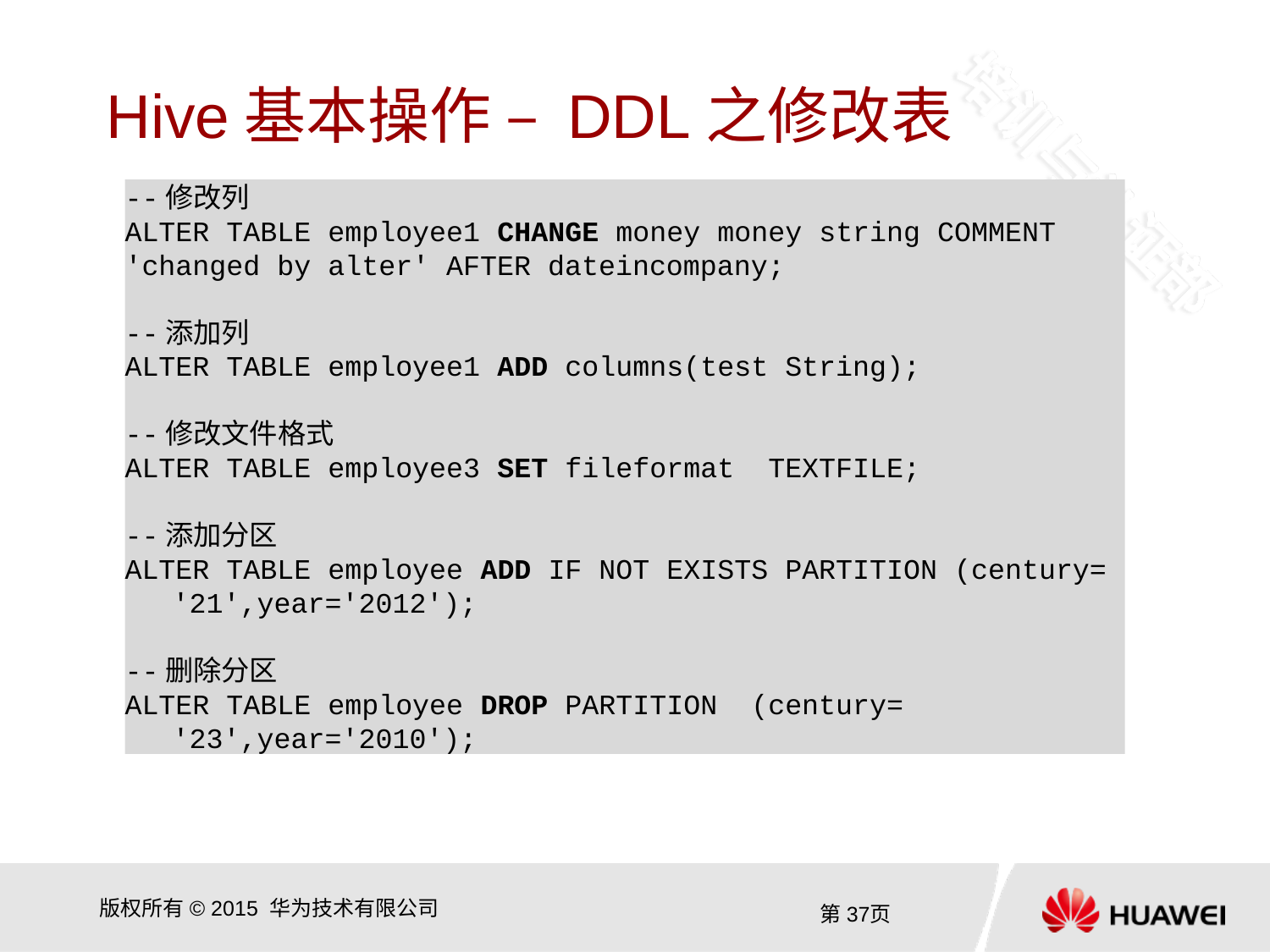

# Hive基本操作 – DDL之修改表
--修改列
ALTER TABLE employee1 CHANGE money money string COMMENT 'changed by alter' AFTER dateincompany;

--添加列
ALTER TABLE employee1 ADD columns(test String);

--修改文件格式
ALTER TABLE employee3 SET fileformat  TEXTFILE;

--添加分区
ALTER TABLE employee ADD IF NOT EXISTS PARTITION (century= '21',year='2012');

--删除分区
ALTER TABLE employee DROP PARTITION  (century= '23',year='2010');